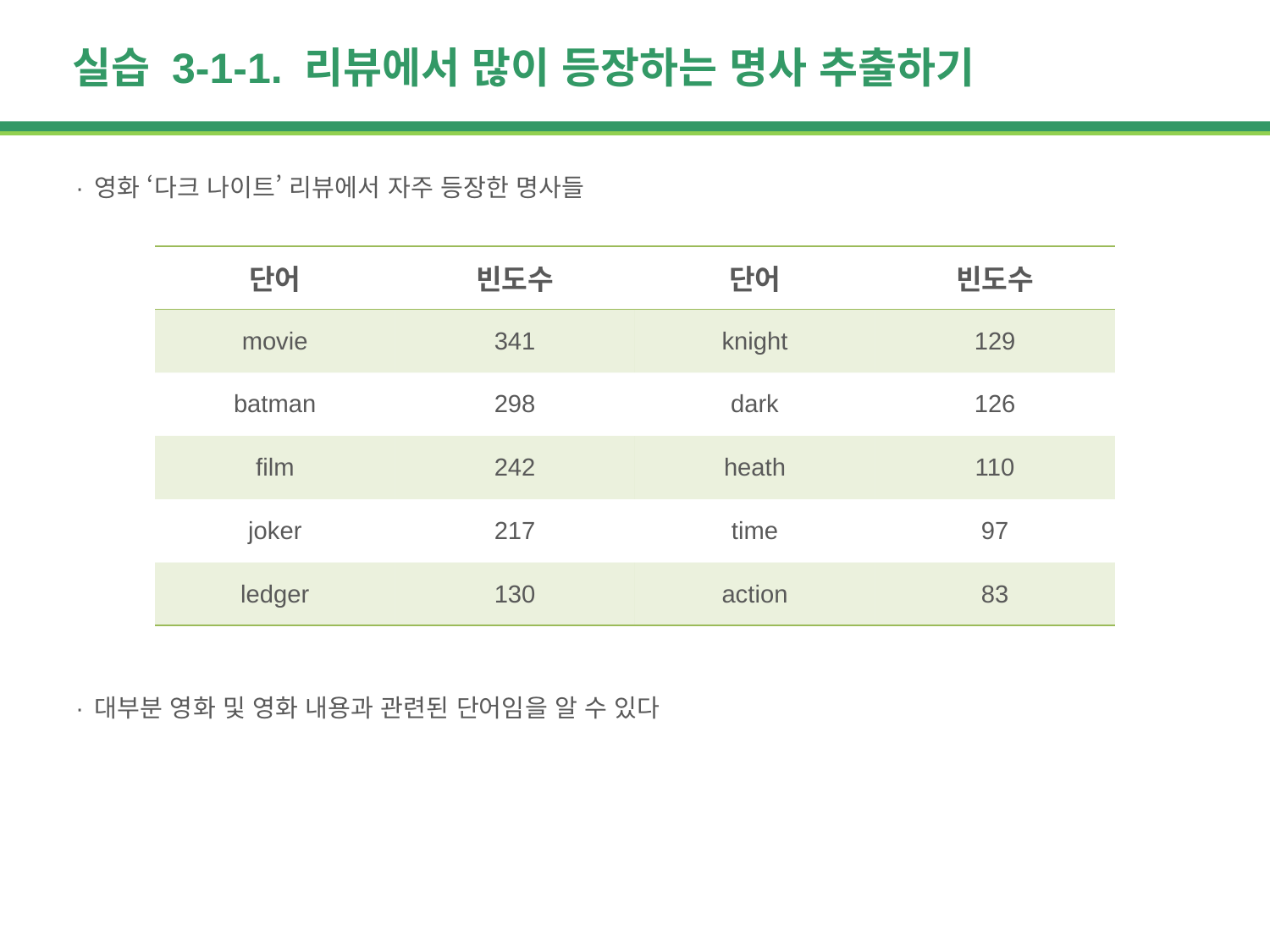

실습 3-1-1. 리뷰에서 많이 등장하는 명사 추출하기

∙ 영화 ‘다크 나이트’ 리뷰에서 자주 등장한 명사들
| 단어 | 빈도수 | 단어 | 빈도수 |
| --- | --- | --- | --- |
| movie | 341 | knight | 129 |
| batman | 298 | dark | 126 |
| film | 242 | heath | 110 |
| joker | 217 | time | 97 |
| ledger | 130 | action | 83 |
∙ 대부분 영화 및 영화 내용과 관련된 단어임을 알 수 있다